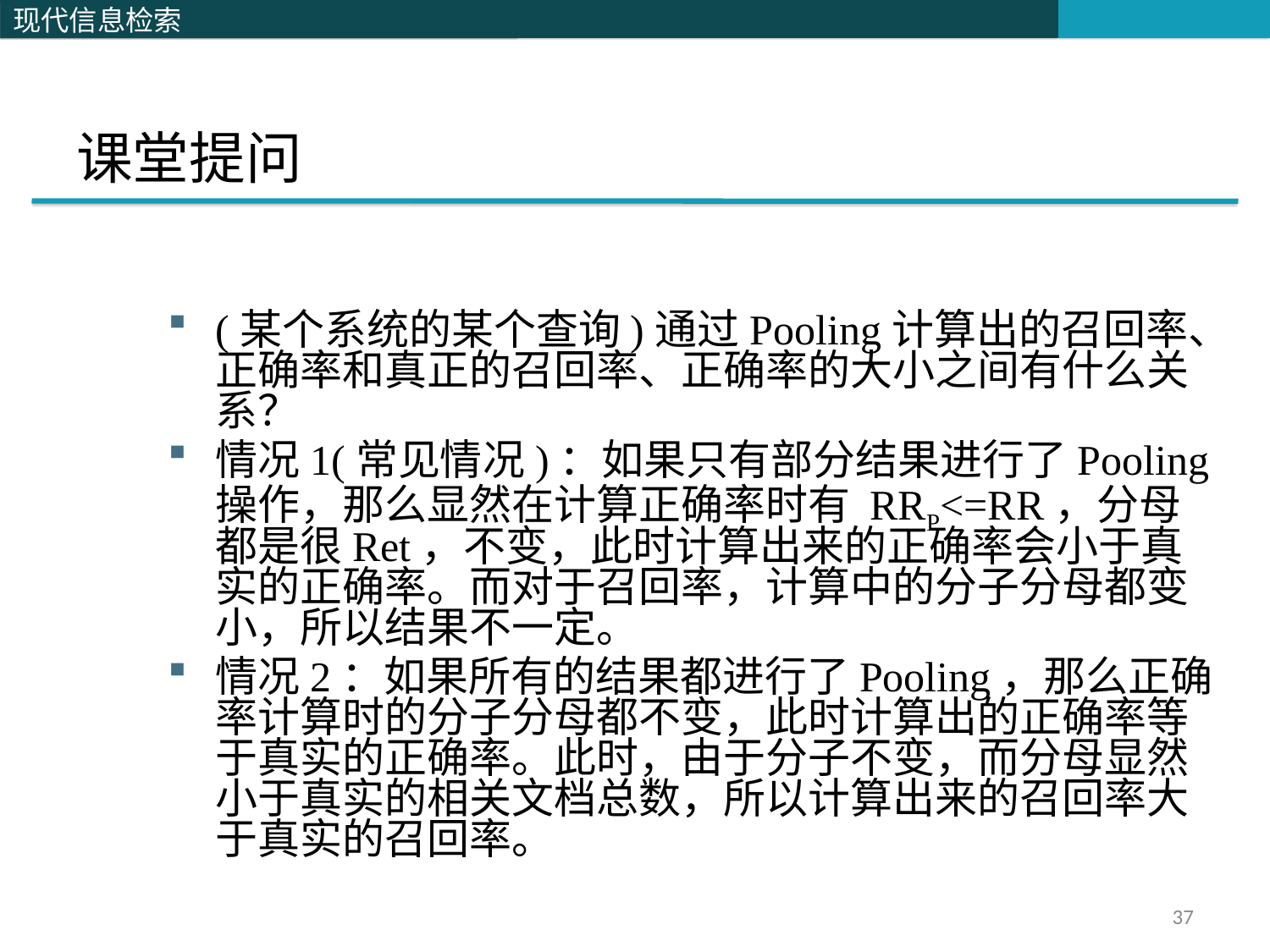

# 课堂提问
(某个系统的某个查询)通过Pooling计算出的召回率、正确率和真正的召回率、正确率的大小之间有什么关系？
情况1(常见情况)：如果只有部分结果进行了Pooling操作，那么显然在计算正确率时有 RRP<=RR，分母都是很Ret，不变，此时计算出来的正确率会小于真实的正确率。而对于召回率，计算中的分子分母都变小，所以结果不一定。
情况2：如果所有的结果都进行了Pooling，那么正确率计算时的分子分母都不变，此时计算出的正确率等于真实的正确率。此时，由于分子不变，而分母显然小于真实的相关文档总数，所以计算出来的召回率大于真实的召回率。

37